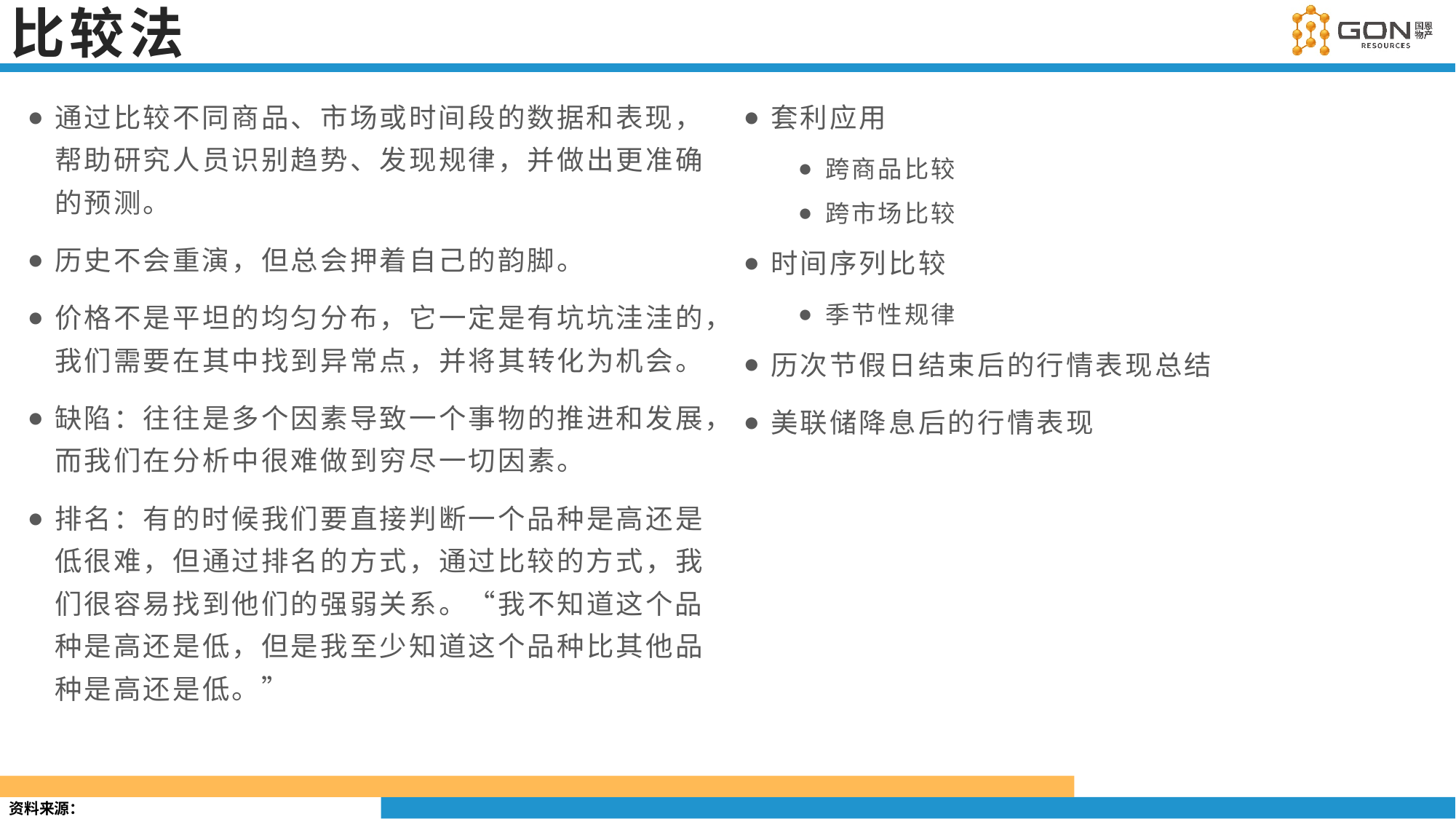

# 比较法
通过比较不同商品、市场或时间段的数据和表现，帮助研究人员识别趋势、发现规律，并做出更准确的预测。
历史不会重演，但总会押着自己的韵脚。
价格不是平坦的均匀分布，它一定是有坑坑洼洼的，我们需要在其中找到异常点，并将其转化为机会。
缺陷：往往是多个因素导致一个事物的推进和发展，而我们在分析中很难做到穷尽一切因素。
排名：有的时候我们要直接判断一个品种是高还是低很难，但通过排名的方式，通过比较的方式，我们很容易找到他们的强弱关系。“我不知道这个品种是高还是低，但是我至少知道这个品种比其他品种是高还是低。”
套利应用
跨商品比较
跨市场比较
时间序列比较
季节性规律
历次节假日结束后的行情表现总结
美联储降息后的行情表现